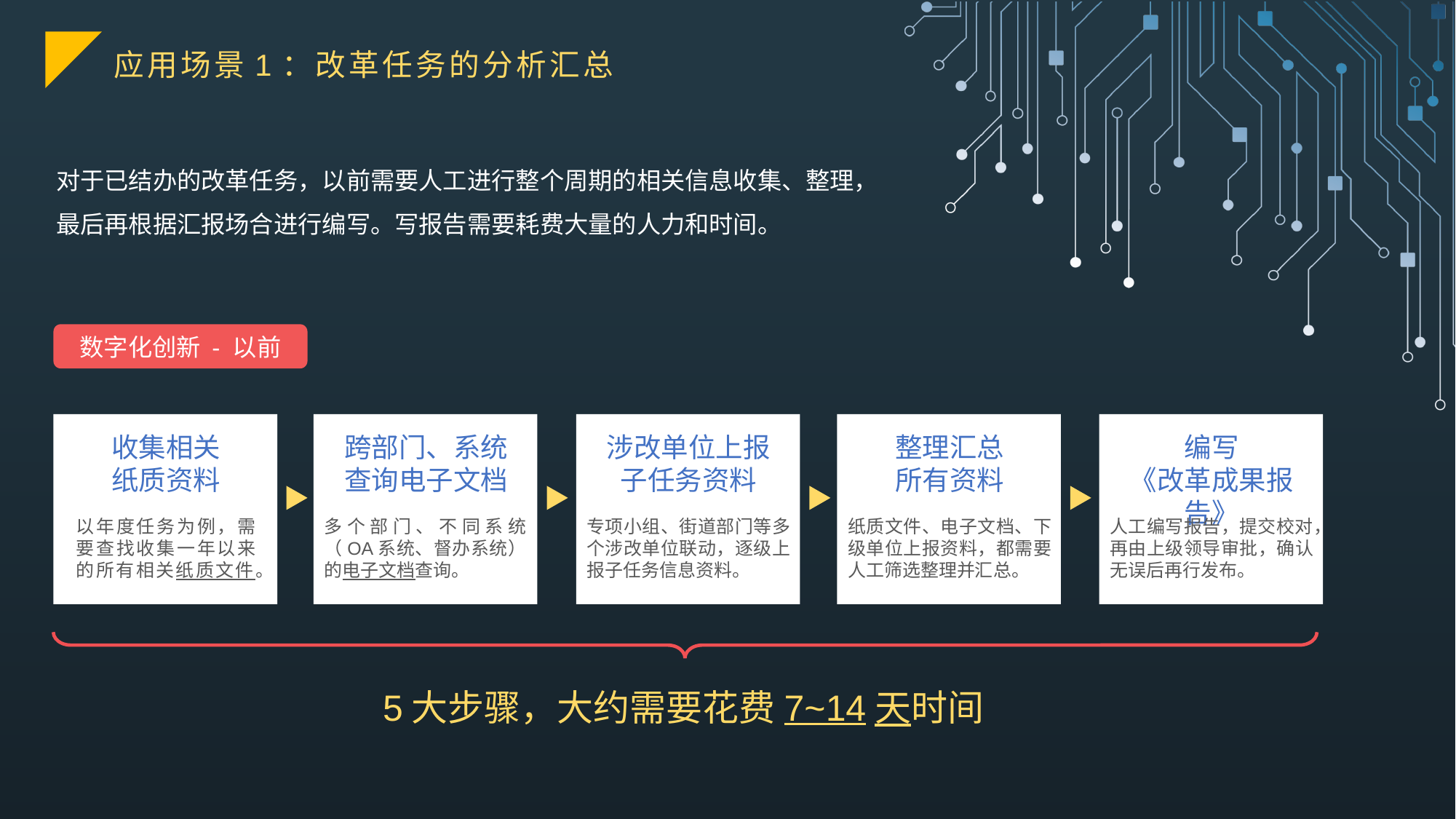

# 应用场景1：改革任务的分析汇总
对于已结办的改革任务，以前需要人工进行整个周期的相关信息收集、整理，最后再根据汇报场合进行编写。写报告需要耗费大量的人力和时间。
数字化创新 - 以前

涉改单位上报
子任务资料
收集相关
纸质资料
跨部门、系统
查询电子文档
整理汇总
所有资料
编写
《改革成果报告》

专项小组、街道部门等多个涉改单位联动，逐级上报子任务信息资料。
以年度任务为例，需要查找收集一年以来的所有相关纸质文件。
多个部门、不同系统（OA系统、督办系统）的电子文档查询。
纸质文件、电子文档、下级单位上报资料，都需要人工筛选整理并汇总。
人工编写报告，提交校对，再由上级领导审批，确认无误后再行发布。
5大步骤，大约需要花费7~14天时间